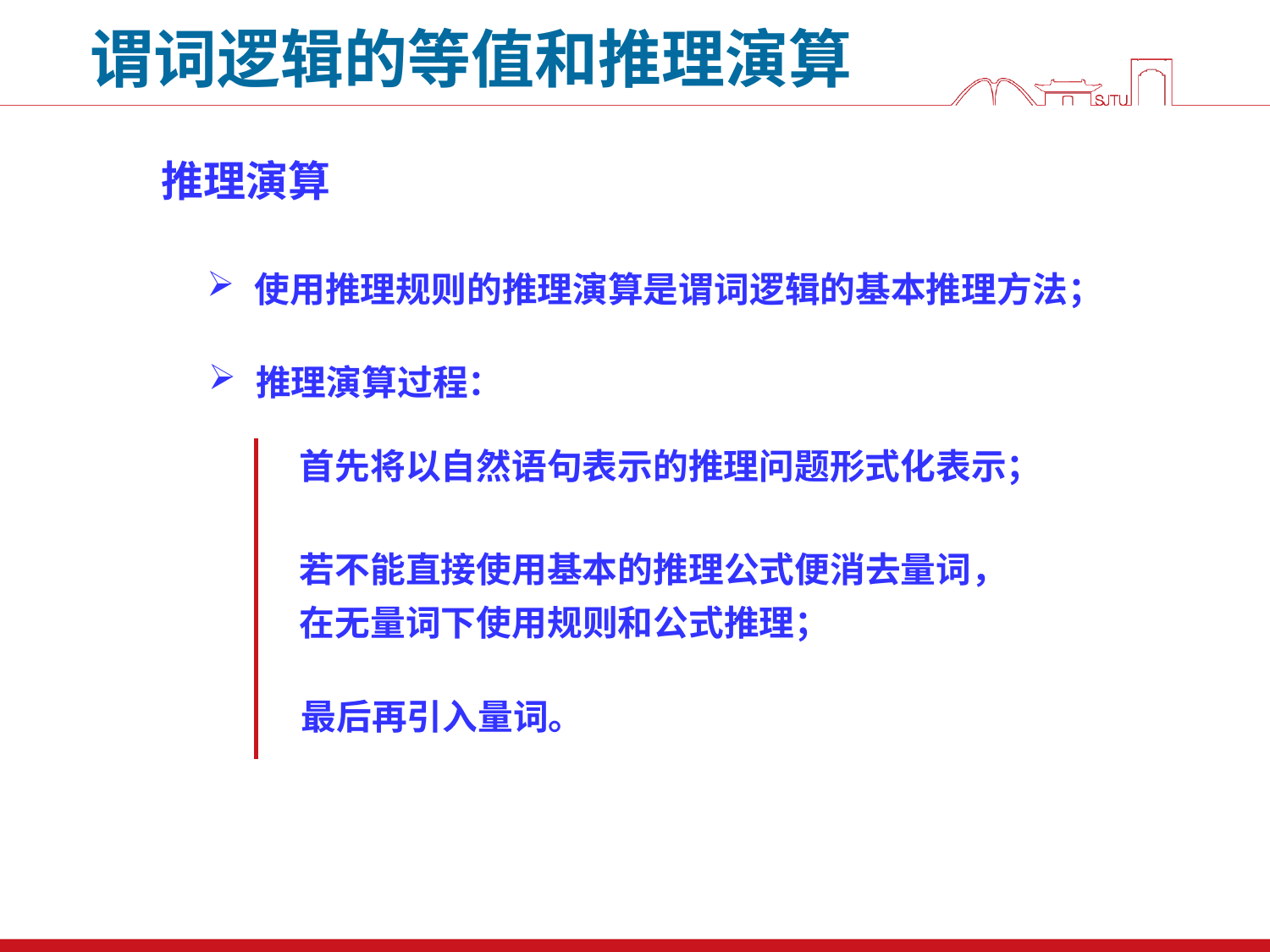

谓词逻辑的等值和推理演算
推理演算
使用推理规则的推理演算是谓词逻辑的基本推理方法；
推理演算过程：
首先将以自然语句表示的推理问题形式化表示；
若不能直接使用基本的推理公式便消去量词，在无量词下使用规则和公式推理；
最后再引入量词。